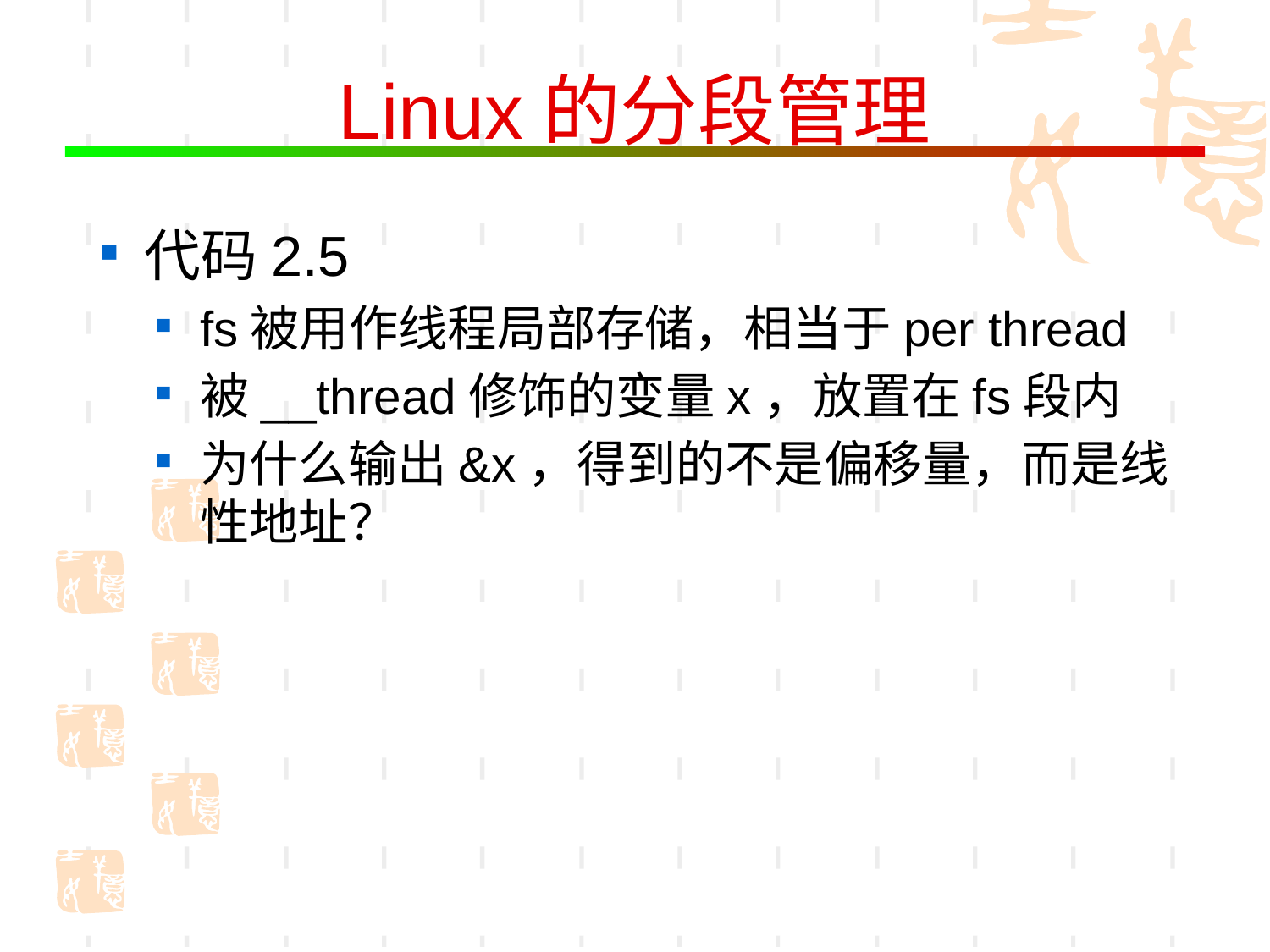

# Linux的分段管理
代码2.5
fs被用作线程局部存储，相当于per thread
被__thread修饰的变量x，放置在fs段内
为什么输出&x，得到的不是偏移量，而是线性地址？